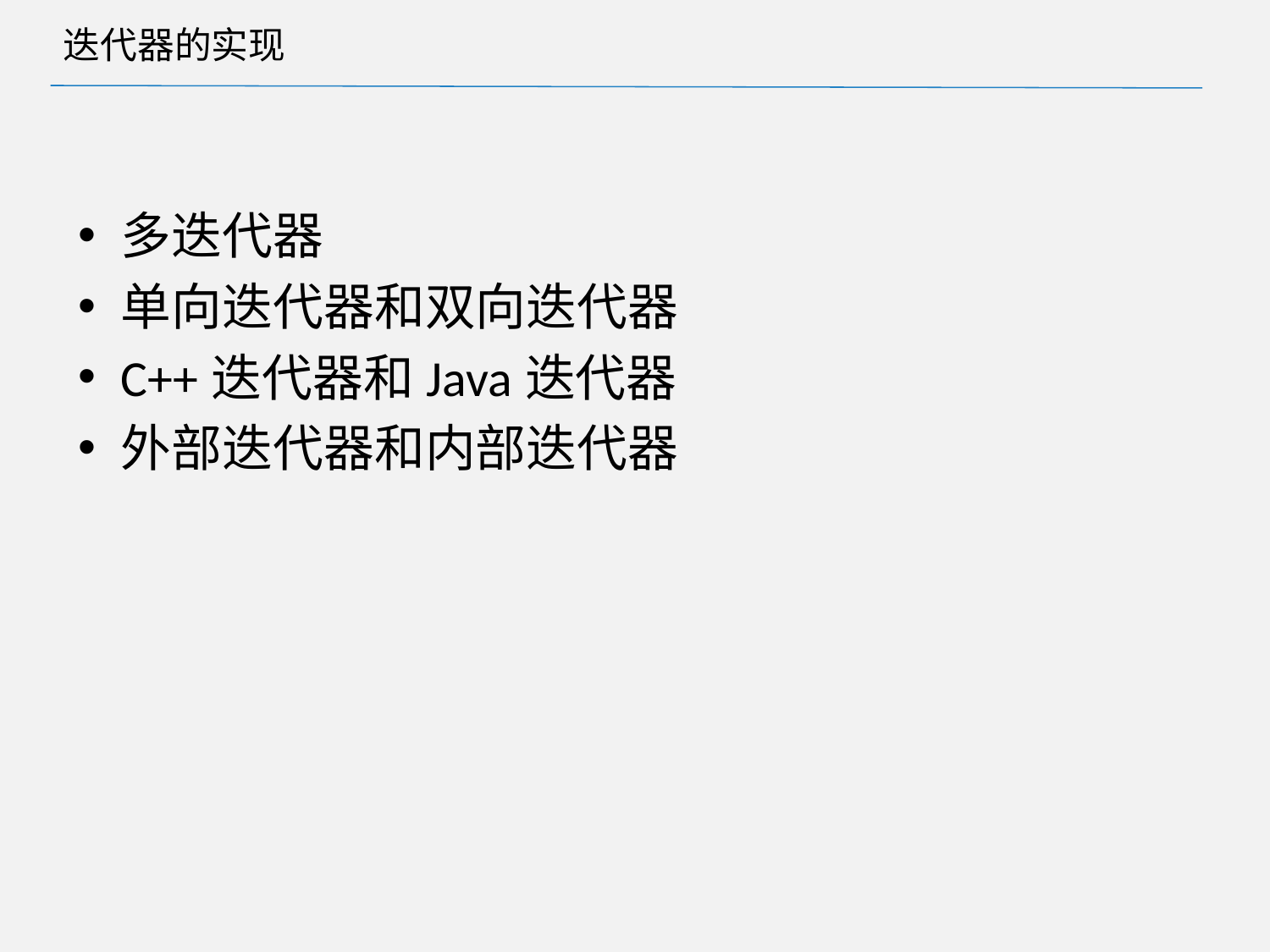

# 迭代器的实现
多迭代器
单向迭代器和双向迭代器
C++迭代器和Java迭代器
外部迭代器和内部迭代器